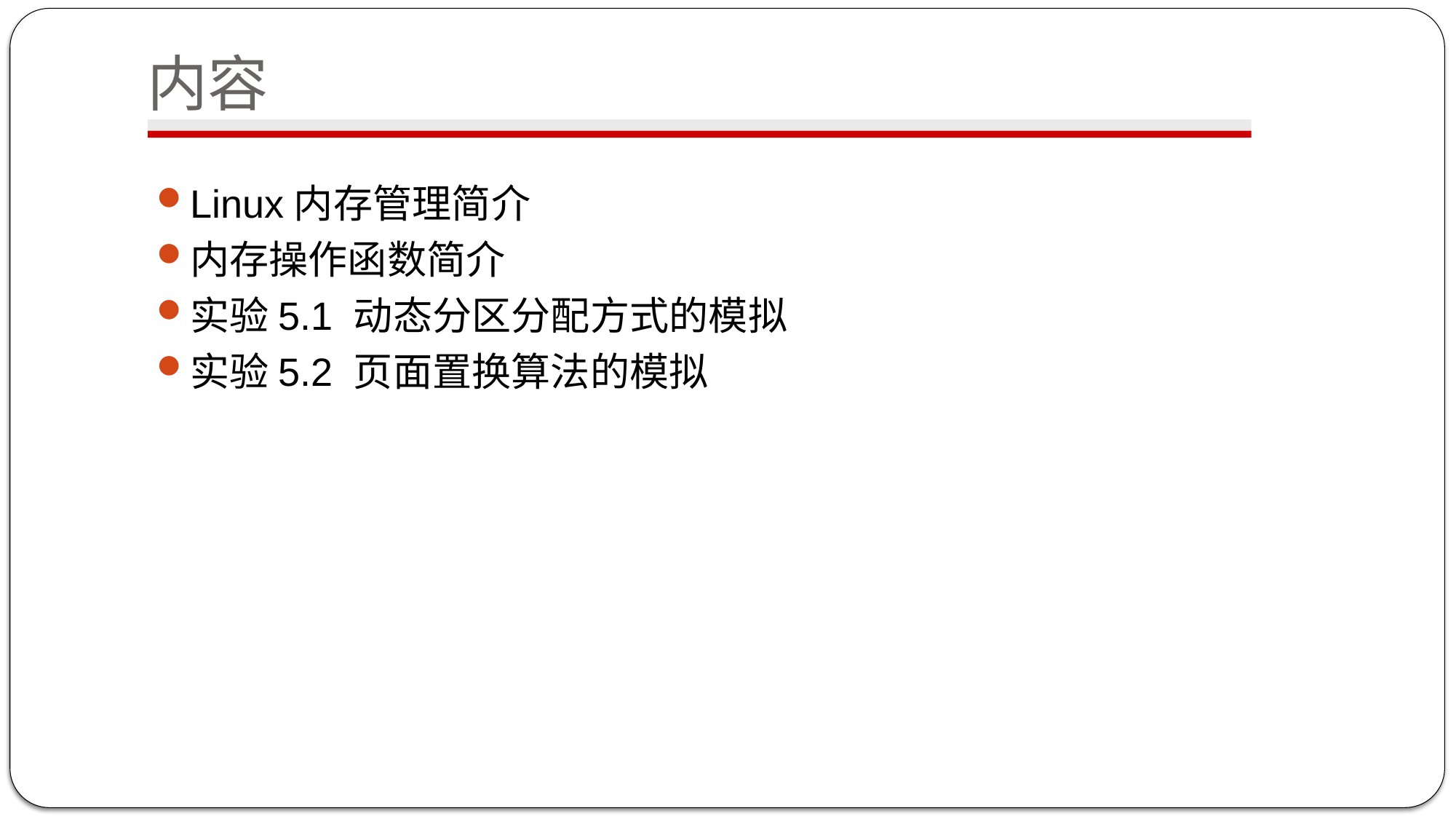

# 内容
Linux内存管理简介
内存操作函数简介
实验5.1 动态分区分配方式的模拟
实验5.2 页面置换算法的模拟